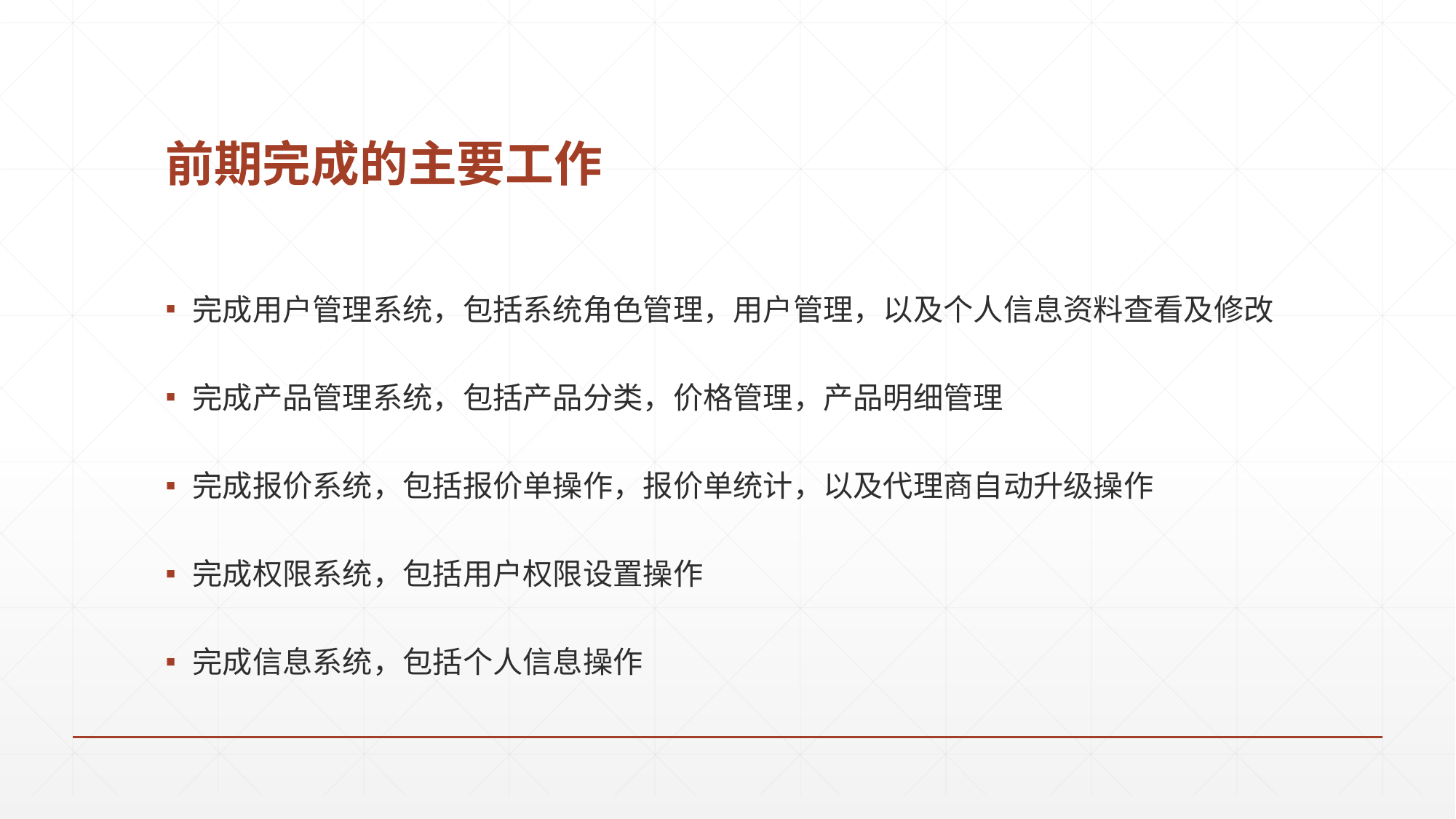

# 前期完成的主要工作

完成用户管理系统，包括系统角色管理，用户管理，以及个人信息资料查看及修改
完成产品管理系统，包括产品分类，价格管理，产品明细管理
完成报价系统，包括报价单操作，报价单统计，以及代理商自动升级操作
完成权限系统，包括用户权限设置操作
完成信息系统，包括个人信息操作